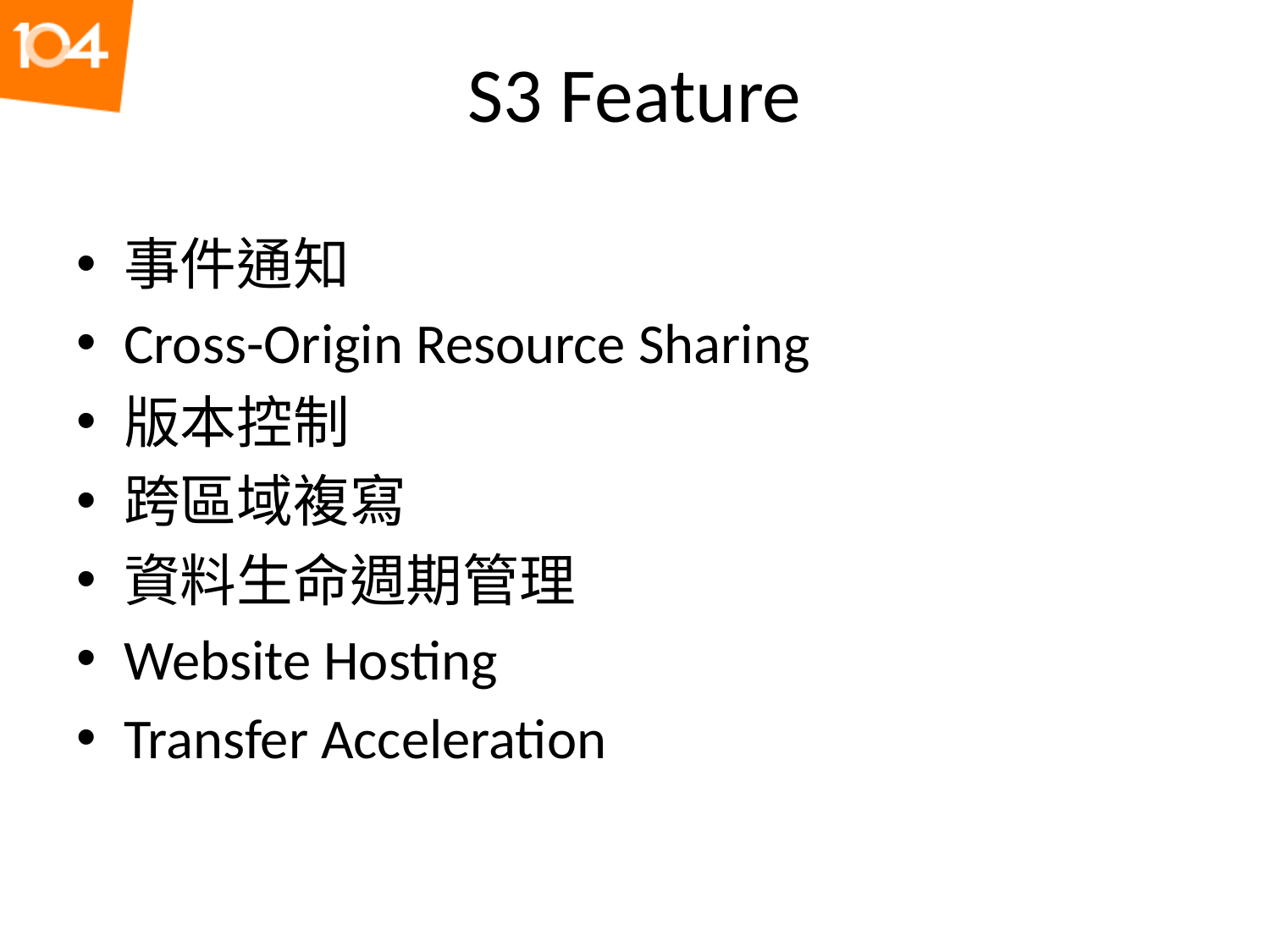

# S3 Feature
事件通知
Cross-Origin Resource Sharing
版本控制
跨區域複寫
資料生命週期管理
Website Hosting
Transfer Acceleration